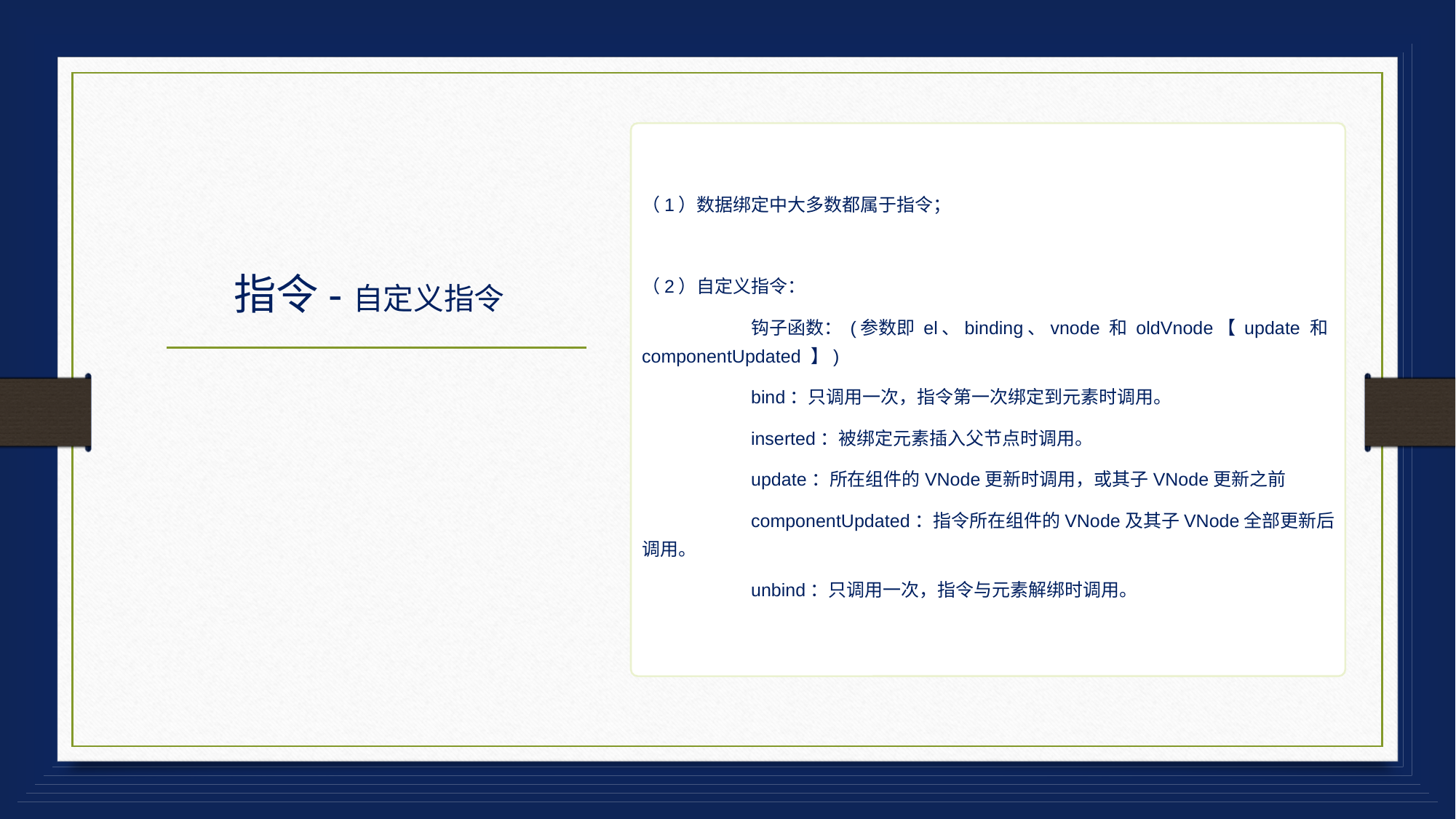

（1）数据绑定中大多数都属于指令；

（2）自定义指令：
	钩子函数： (参数即 el、binding、vnode 和 oldVnode【 update 和 componentUpdated 】)
    	bind：只调用一次，指令第一次绑定到元素时调用。
    	inserted：被绑定元素插入父节点时调用。
    	update：所在组件的VNode更新时调用，或其子VNode更新之前
    	componentUpdated：指令所在组件的VNode及其子VNode全部更新后调用。
    	unbind：只调用一次，指令与元素解绑时调用。

# 指令-自定义指令